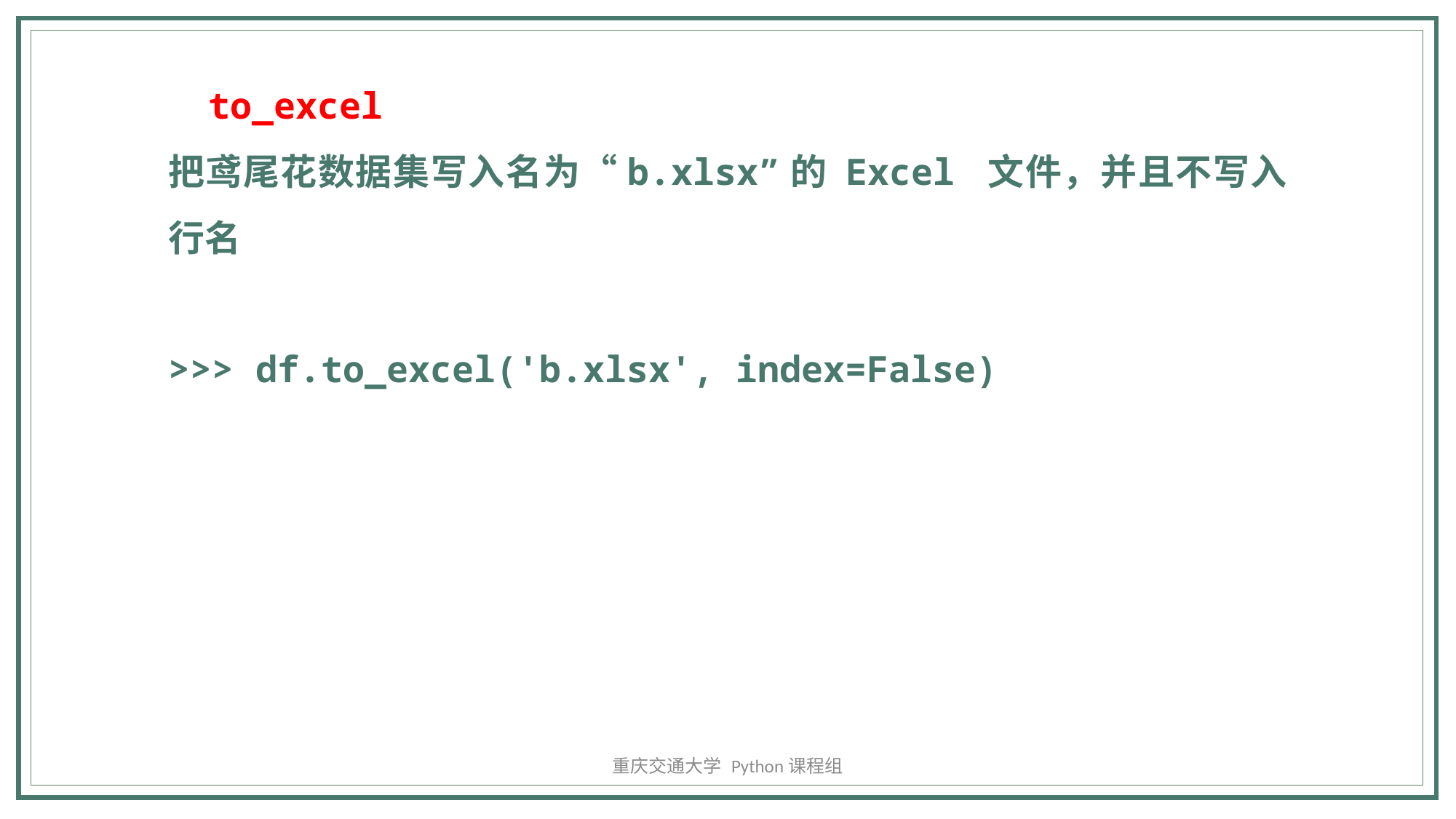

to_excel
把鸢尾花数据集写入名为“b.xlsx”的 Excel 文件，并且不写入行名

>>> df.to_excel('b.xlsx', index=False)
重庆交通大学 Python课程组